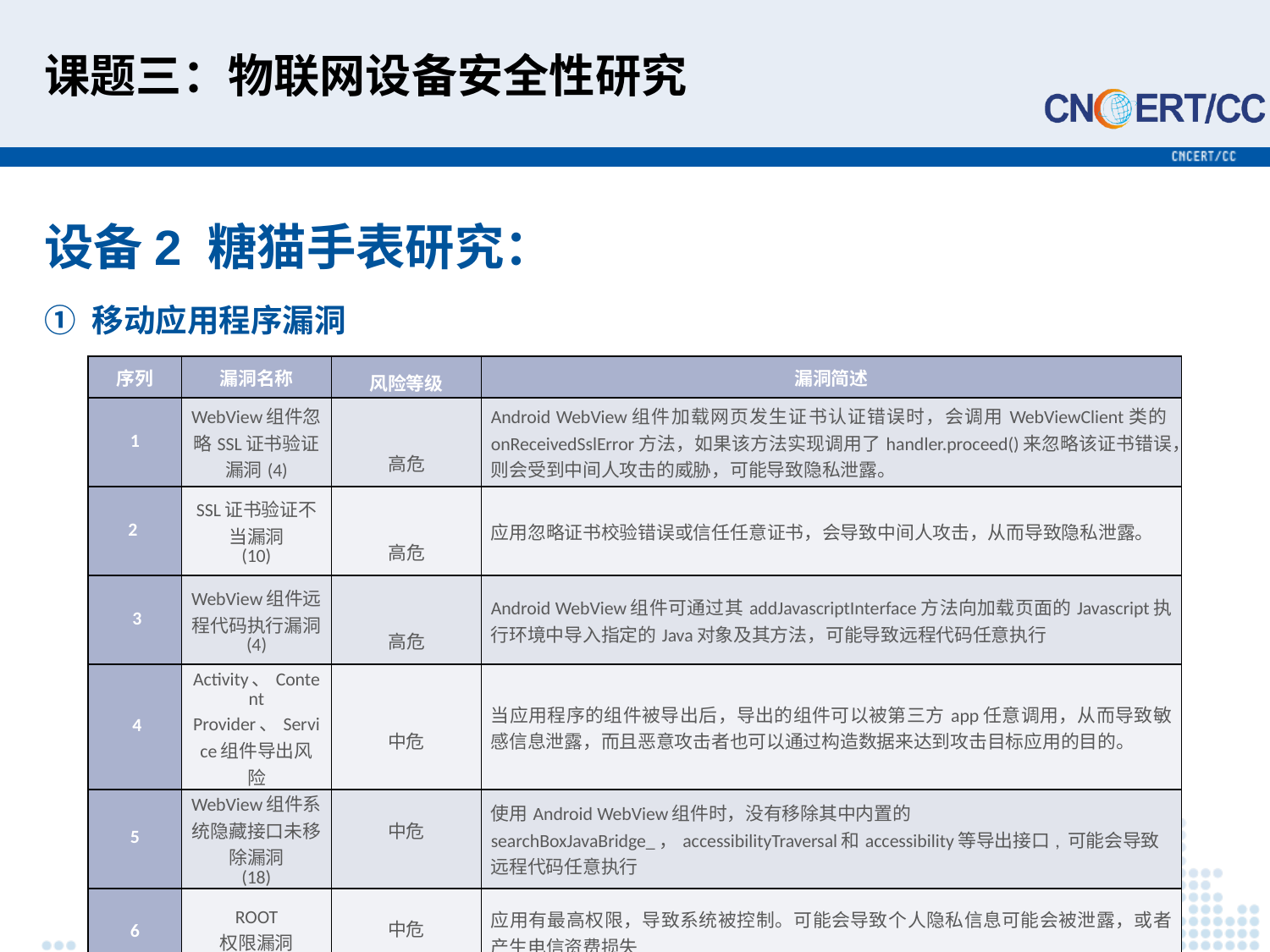

# 课题三：物联网设备安全性研究
设备2 糖猫手表研究：
移动应用程序漏洞

| 序列 | 漏洞名称 | 风险等级 | 漏洞简述 |
| --- | --- | --- | --- |
| 1 | WebView组件忽略SSL证书验证漏洞(4) | 高危 | Android WebView组件加载网页发生证书认证错误时，会调用WebViewClient类的onReceivedSslError方法，如果该方法实现调用了handler.proceed()来忽略该证书错误，则会受到中间人攻击的威胁，可能导致隐私泄露。 |
| 2 | SSL证书验证不当漏洞 (10) | 高危 | 应用忽略证书校验错误或信任任意证书，会导致中间人攻击，从而导致隐私泄露。 |
| 3 | WebView组件远程代码执行漏洞 (4) | 高危 | Android WebView组件可通过其addJavascriptInterface方法向加载页面的Javascript执行环境中导入指定的Java对象及其方法，可能导致远程代码任意执行 |
| 4 | Activity、Content Provider、Service组件导出风险 | 中危 | 当应用程序的组件被导出后，导出的组件可以被第三方app任意调用，从而导致敏感信息泄露，而且恶意攻击者也可以通过构造数据来达到攻击目标应用的目的。 |
| 5 | WebView组件系统隐藏接口未移除漏洞 (18) | 中危 | 使用Android WebView组件时，没有移除其中内置的searchBoxJavaBridge\_，accessibilityTraversal和accessibility等导出接口, 可能会导致远程代码任意执行 |
| 6 | ROOT 权限漏洞 | 中危 | 应用有最高权限，导致系统被控制。可能会导致个人隐私信息可能会被泄露，或者产生电信资费损失 |